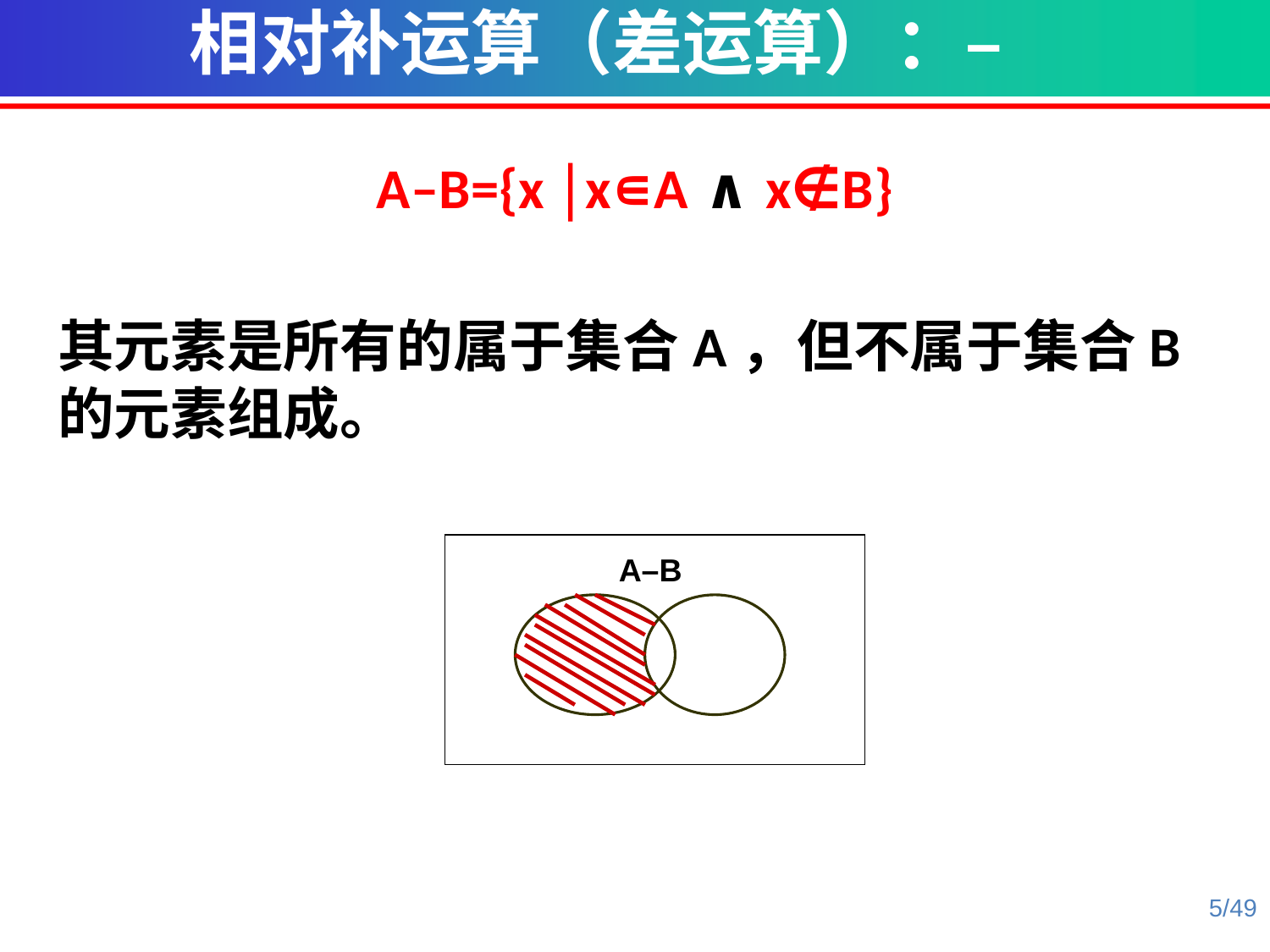

相对补运算（差运算）：–
A–B={x │x∊A ∧ x∉B}

其元素是所有的属于集合A，但不属于集合B的元素组成。

A–B

5/49